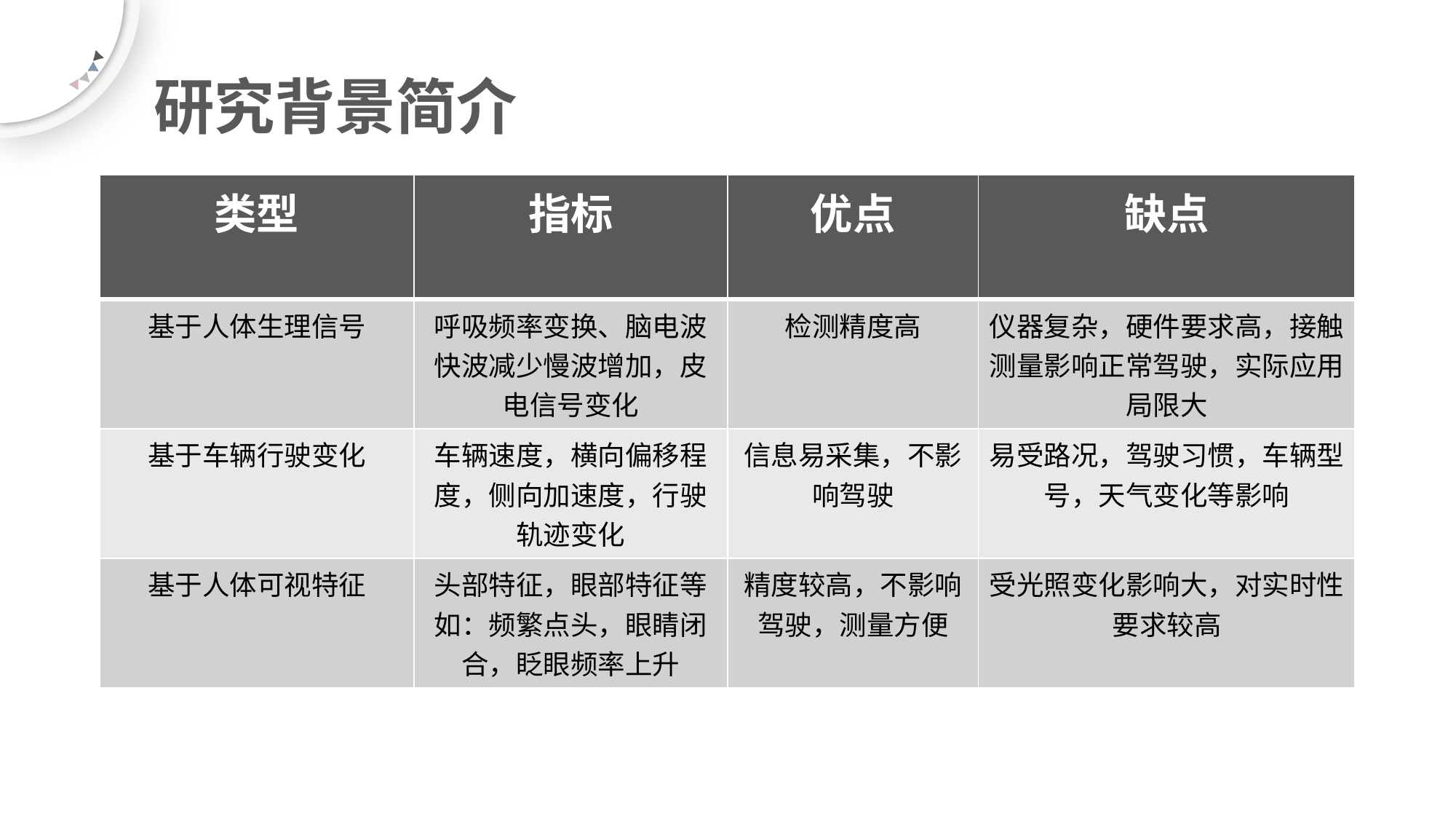

# 研究背景简介
| 类型 | 指标 | 优点 | 缺点 |
| --- | --- | --- | --- |
| 基于人体生理信号 | 呼吸频率变换、脑电波快波减少慢波增加，皮电信号变化 | 检测精度高 | 仪器复杂，硬件要求高，接触测量影响正常驾驶，实际应用局限大 |
| 基于车辆行驶变化 | 车辆速度，横向偏移程度，侧向加速度，行驶轨迹变化 | 信息易采集，不影响驾驶 | 易受路况，驾驶习惯，车辆型号，天气变化等影响 |
| 基于人体可视特征 | 头部特征，眼部特征等 如：频繁点头，眼睛闭合，眨眼频率上升 | 精度较高，不影响驾驶，测量方便 | 受光照变化影响大，对实时性要求较高 |